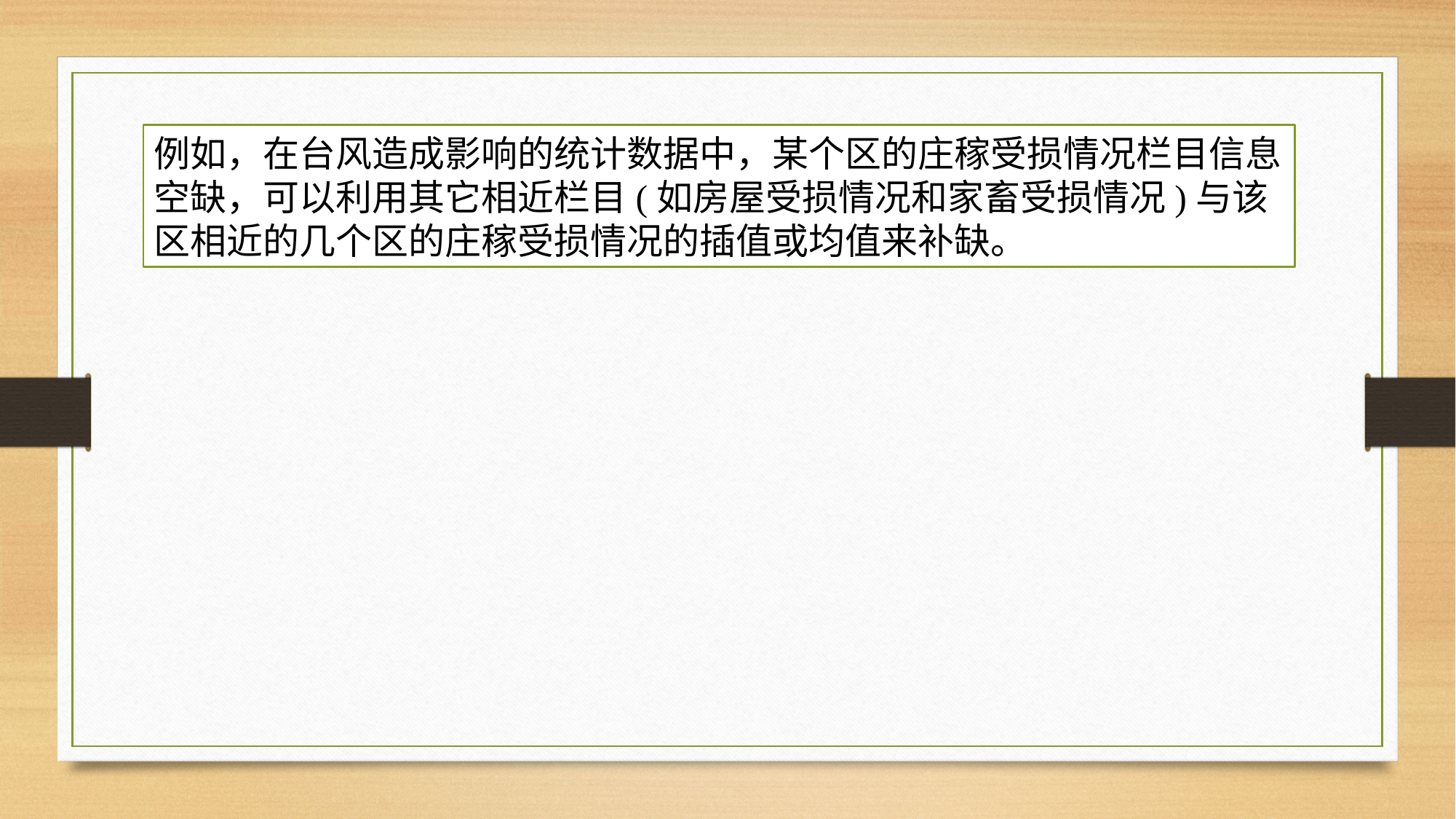

例如，在台风造成影响的统计数据中，某个区的庄稼受损情况栏目信息空缺，可以利用其它相近栏目(如房屋受损情况和家畜受损情况)与该区相近的几个区的庄稼受损情况的插值或均值来补缺。